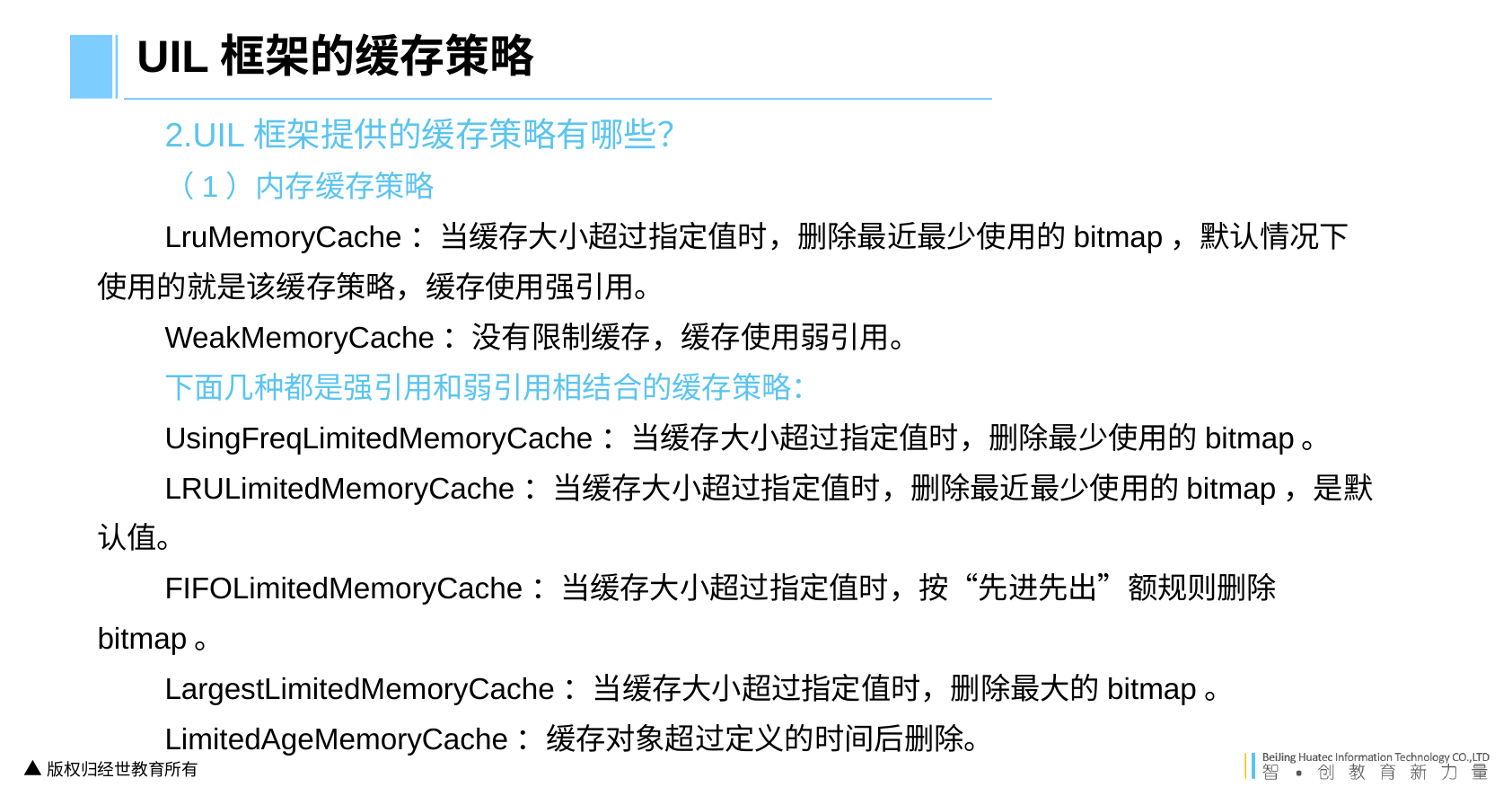

UIL框架的缓存策略

2.UIL框架提供的缓存策略有哪些？
（1）内存缓存策略
LruMemoryCache：当缓存大小超过指定值时，删除最近最少使用的bitmap，默认情况下使用的就是该缓存策略，缓存使用强引用。
WeakMemoryCache：没有限制缓存，缓存使用弱引用。
下面几种都是强引用和弱引用相结合的缓存策略：
UsingFreqLimitedMemoryCache：当缓存大小超过指定值时，删除最少使用的bitmap。
LRULimitedMemoryCache：当缓存大小超过指定值时，删除最近最少使用的bitmap，是默认值。
FIFOLimitedMemoryCache：当缓存大小超过指定值时，按“先进先出”额规则删除bitmap。
LargestLimitedMemoryCache：当缓存大小超过指定值时，删除最大的bitmap。
LimitedAgeMemoryCache：缓存对象超过定义的时间后删除。